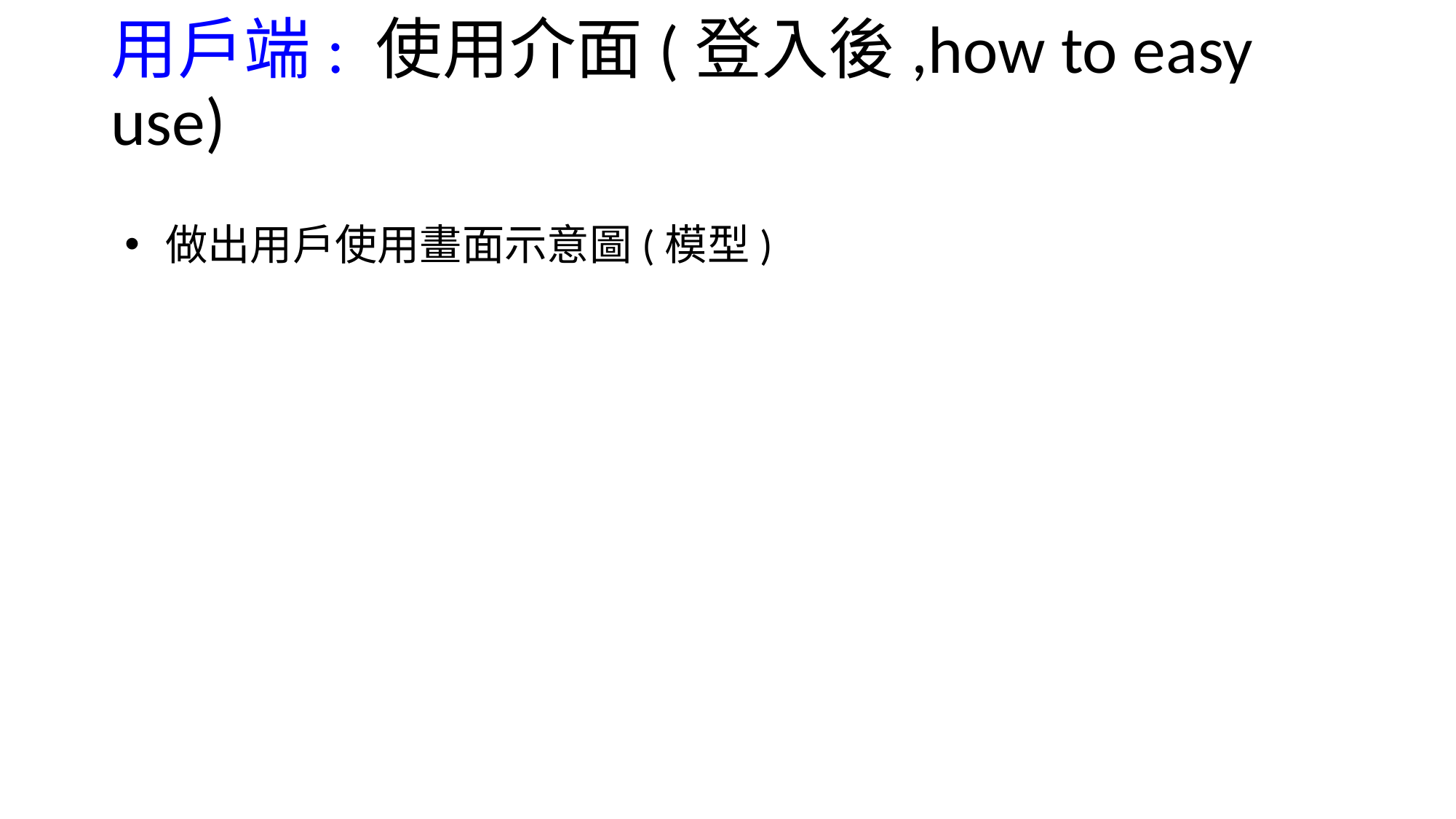

# 用戶端: 使用介面(登入後,how to easy use)
做出用戶使用畫面示意圖(模型)